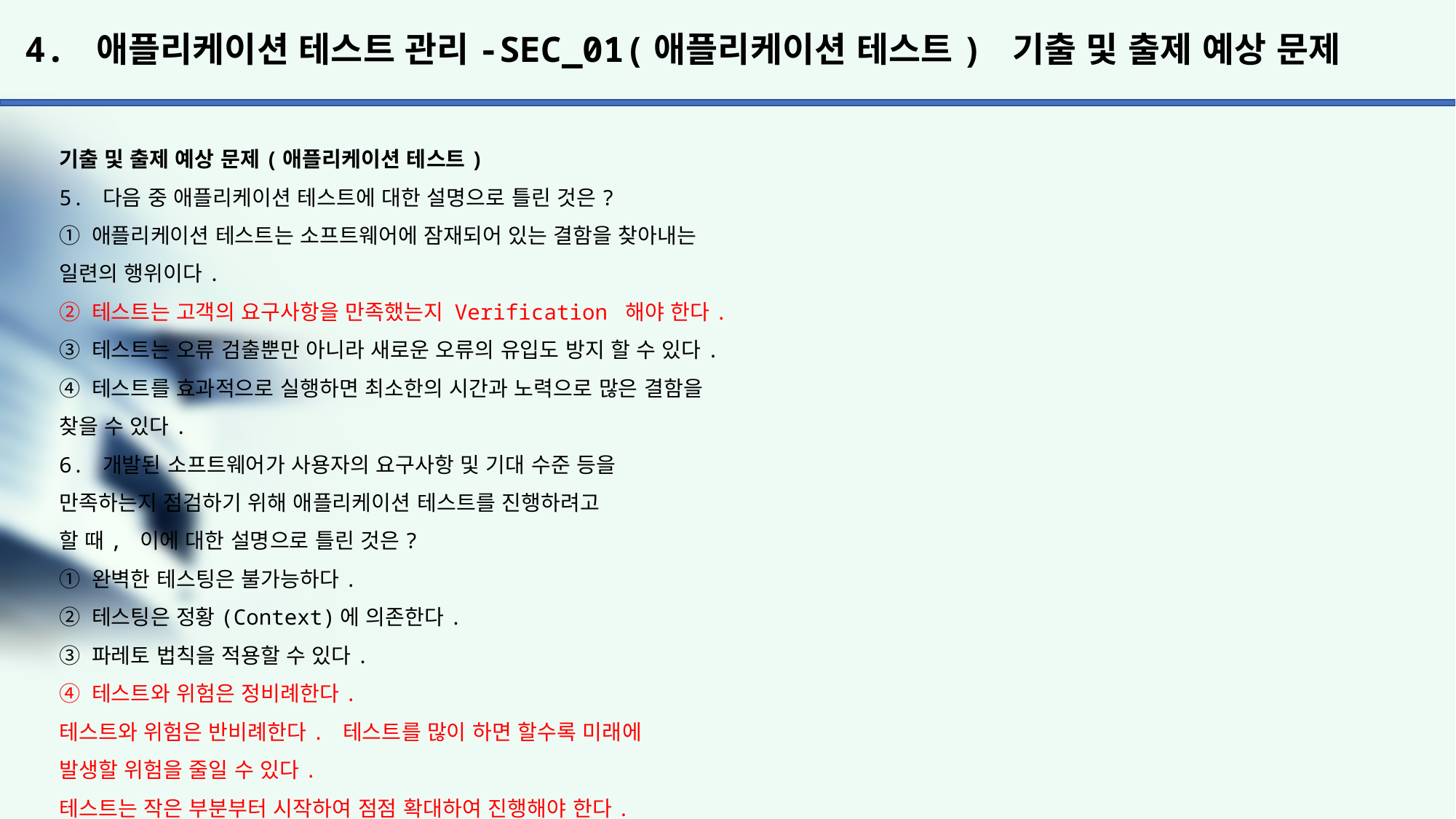

# 4. 애플리케이션 테스트 관리-SEC_01(애플리케이션 테스트) 기출 및 출제 예상 문제
기출 및 출제 예상 문제(애플리케이션 테스트)
5. 다음 중 애플리케이션 테스트에 대한 설명으로 틀린 것은?
① 애플리케이션 테스트는 소프트웨어에 잠재되어 있는 결함을 찾아내는 일련의 행위이다.
② 테스트는 고객의 요구사항을 만족했는지 Verification 해야 한다.
③ 테스트는 오류 검출뿐만 아니라 새로운 오류의 유입도 방지 할 수 있다.
④ 테스트를 효과적으로 실행하면 최소한의 시간과 노력으로 많은 결함을 찾을 수 있다.
6. 개발된 소프트웨어가 사용자의 요구사항 및 기대 수준 등을
만족하는지 점검하기 위해 애플리케이션 테스트를 진행하려고
할 때, 이에 대한 설명으로 틀린 것은?
① 완벽한 테스팅은 불가능하다.
② 테스팅은 정황(Context)에 의존한다.
③ 파레토 법칙을 적용할 수 있다.
④ 테스트와 위험은 정비례한다.
테스트와 위험은 반비례한다. 테스트를 많이 하면 할수록 미래에
발생할 위험을 줄일 수 있다.
테스트는 작은 부분부터 시작하여 점점 확대하여 진행해야 한다.
테스트는 개발자와 관계없는 별도의 팀에서 수행해야 한다.